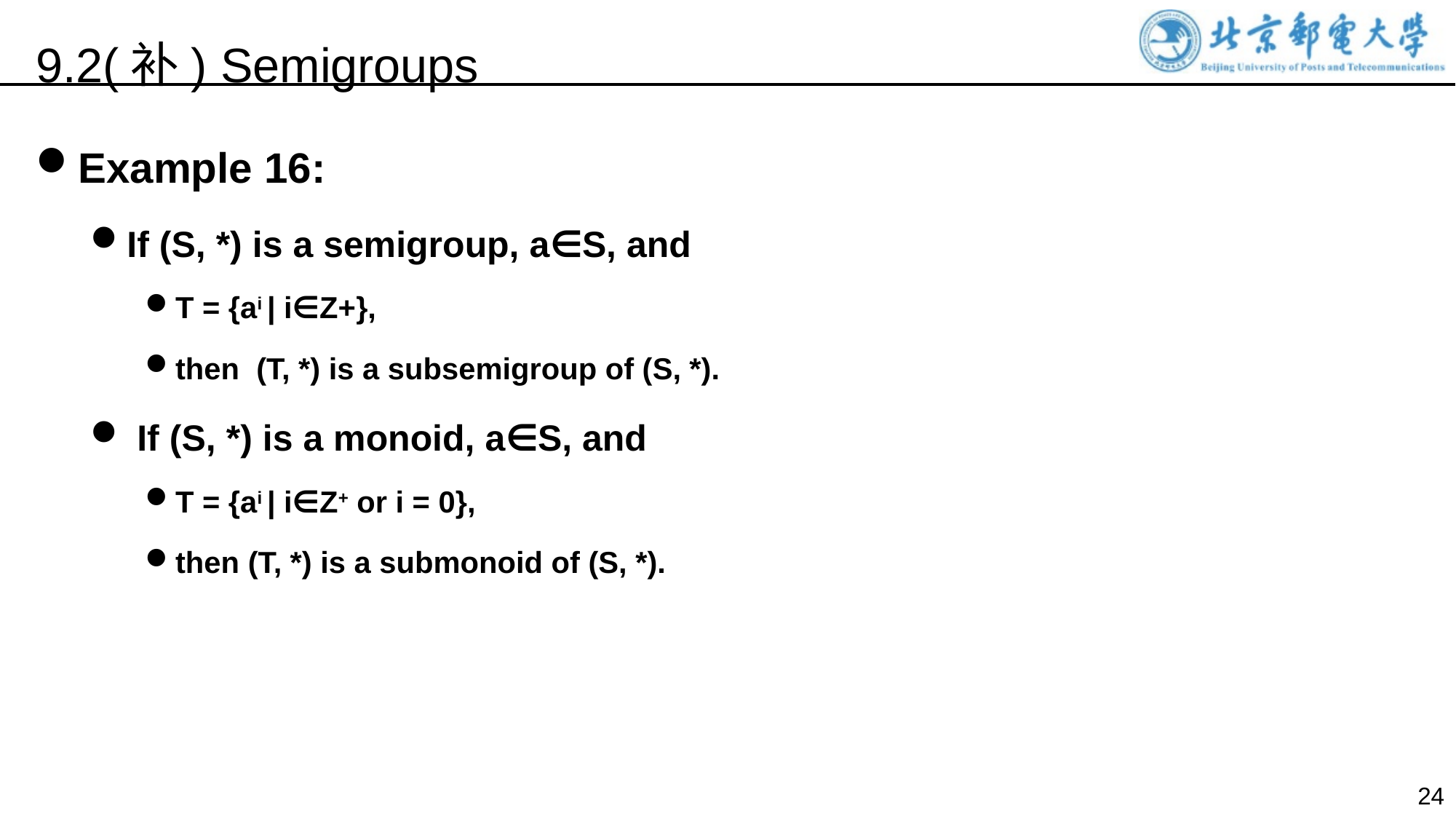

9.2(补) Semigroups
Example 16:
If (S, *) is a semigroup, a∈S, and
T = {ai | i∈Z+},
then  (T, *) is a subsemigroup of (S, *).
 If (S, *) is a monoid, a∈S, and
T = {ai | i∈Z+ or i = 0},
then (T, *) is a submonoid of (S, *).